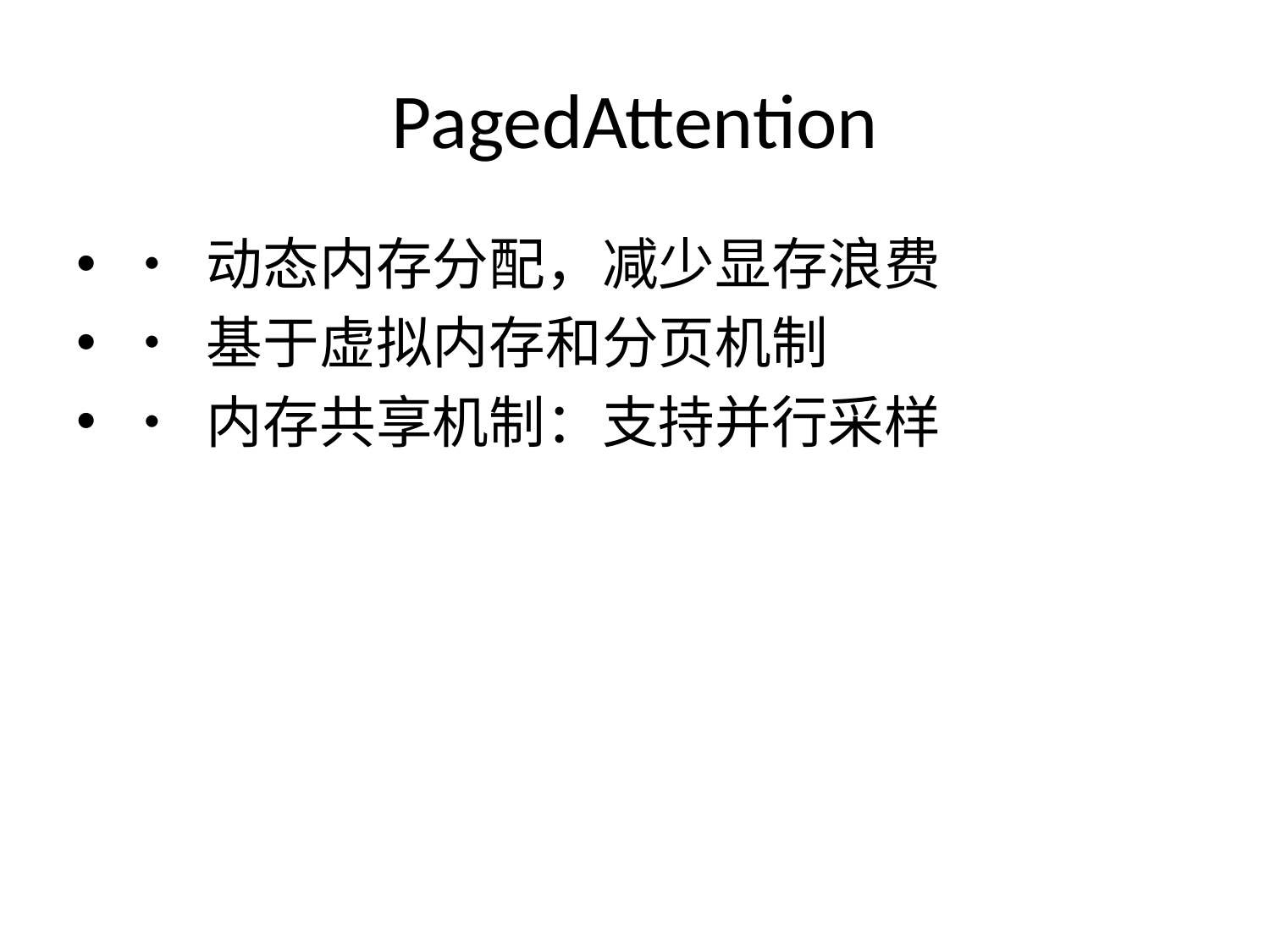

# PagedAttention
• 动态内存分配，减少显存浪费
• 基于虚拟内存和分页机制
• 内存共享机制：支持并行采样